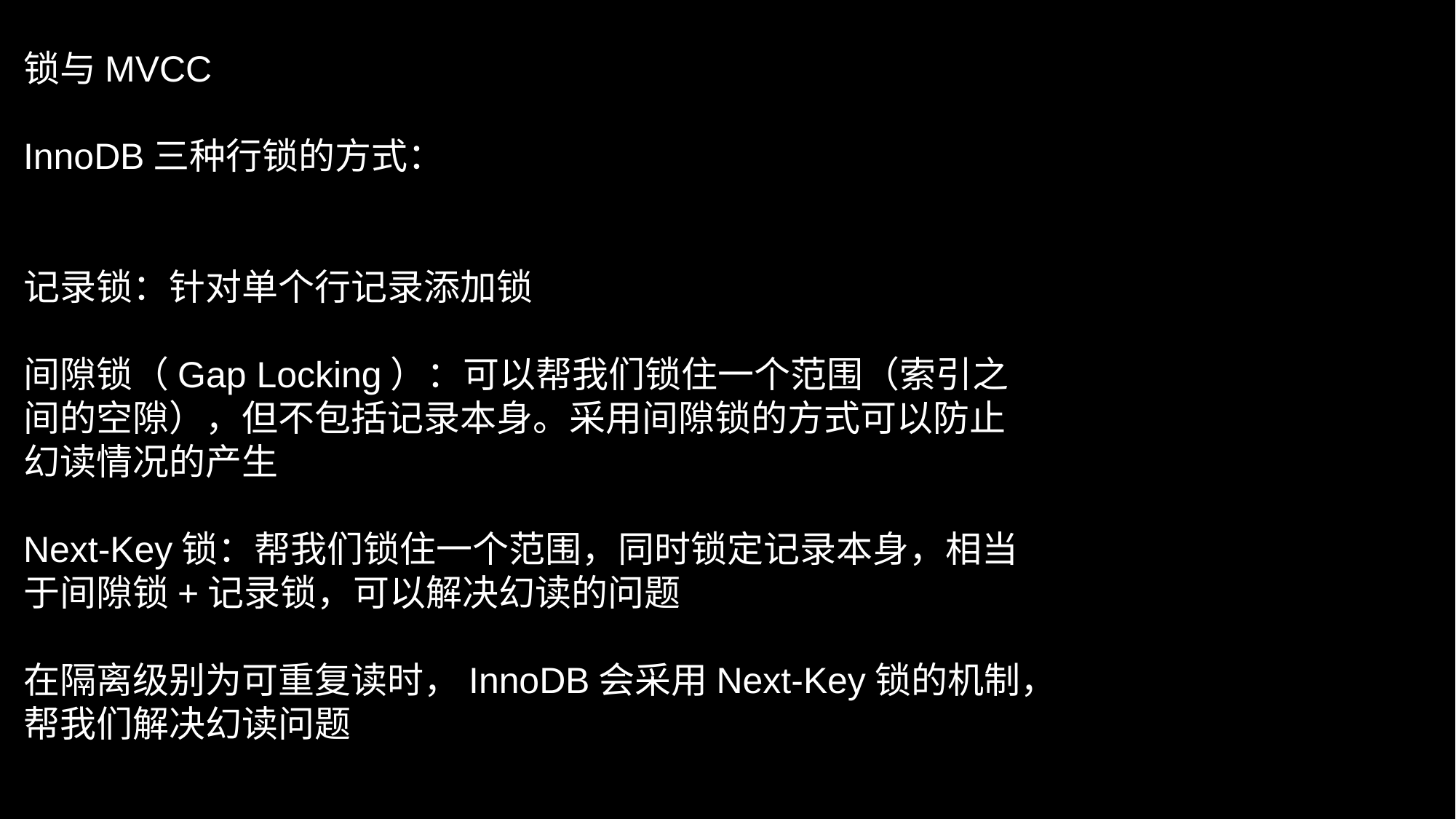

锁与MVCC

InnoDB三种行锁的方式：

记录锁：针对单个行记录添加锁

间隙锁（Gap Locking）：可以帮我们锁住一个范围（索引之间的空隙），但不包括记录本身。采用间隙锁的方式可以防止幻读情况的产生

Next-Key锁：帮我们锁住一个范围，同时锁定记录本身，相当于间隙锁+记录锁，可以解决幻读的问题

在隔离级别为可重复读时，InnoDB会采用Next-Key锁的机制，帮我们解决幻读问题